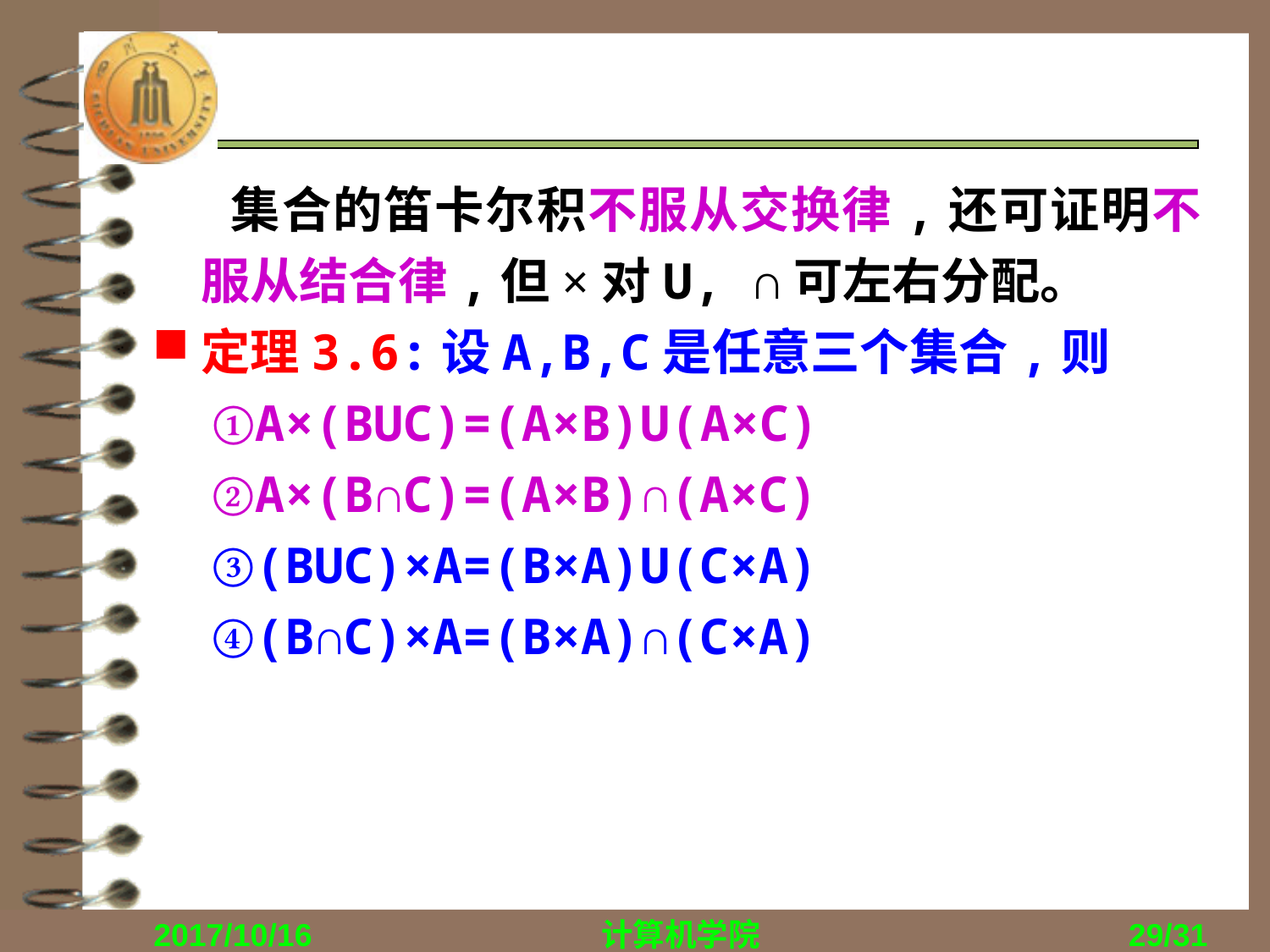

#
     集合的笛卡尔积不服从交换律,还可证明不服从结合律,但×对U, ∩可左右分配。
定理3.6:设A,B,C是任意三个集合,则
  ①A×(BUC)=(A×B)U(A×C)
  ②A×(B∩C)=(A×B)∩(A×C)
  ③(BUC)×A=(B×A)U(C×A)
  ④(B∩C)×A=(B×A)∩(C×A)

2017/10/16
计算机学院
29/31